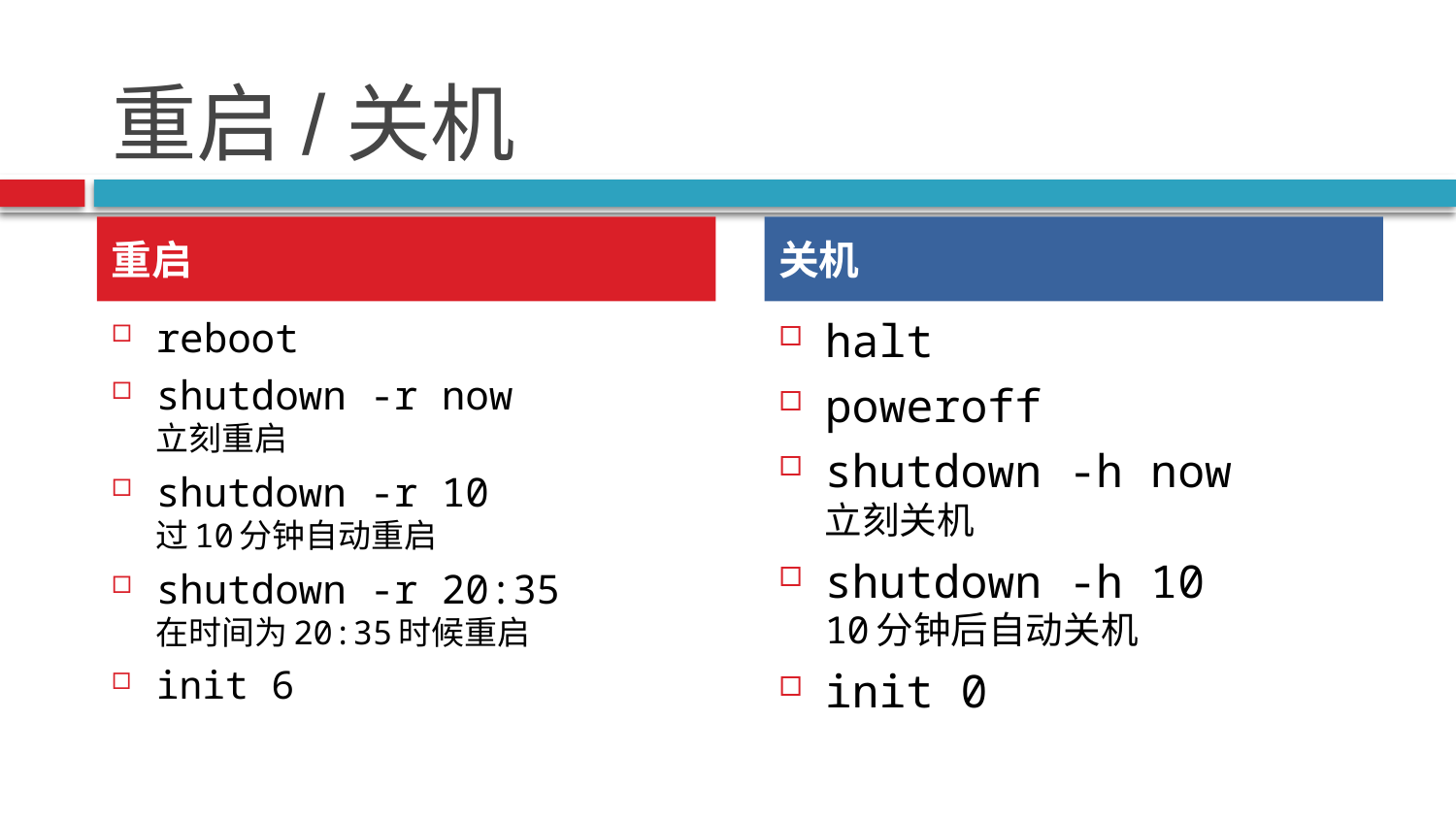

# 重启/关机
重启
关机
reboot
shutdown -r now
立刻重启
shutdown -r 10
过10分钟自动重启
shutdown -r 20:35
在时间为20:35时候重启
init 6
halt
poweroff
shutdown -h now
立刻关机
shutdown -h 10
10分钟后自动关机
init 0